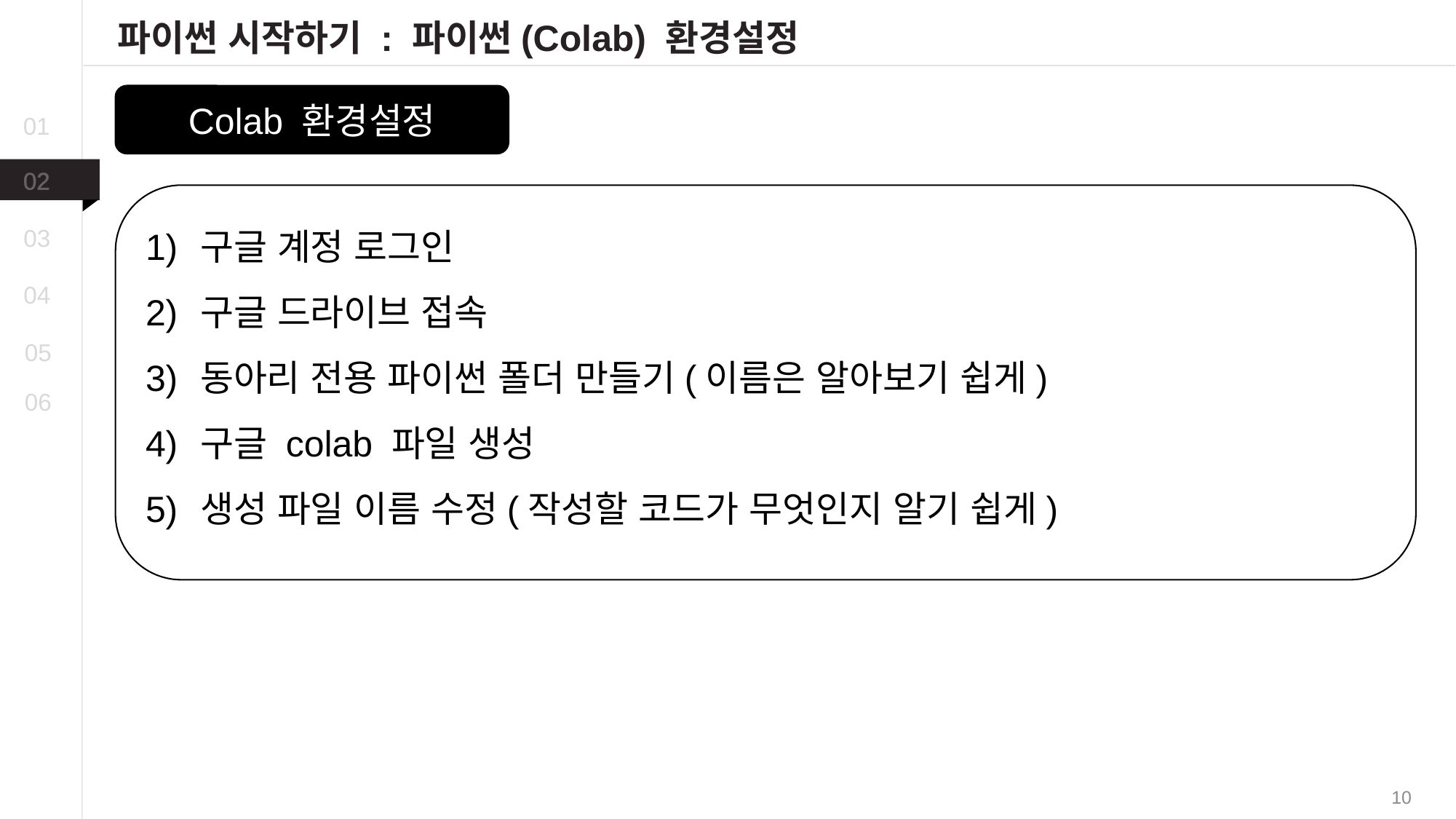

파이썬 시작하기 : 파이썬(Colab) 환경설정
Colab 환경설정
01

02
구글 계정 로그인
구글 드라이브 접속
동아리 전용 파이썬 폴더 만들기(이름은 알아보기 쉽게)
구글 colab 파일 생성
생성 파일 이름 수정(작성할 코드가 무엇인지 알기 쉽게)

03
04
05
06
10